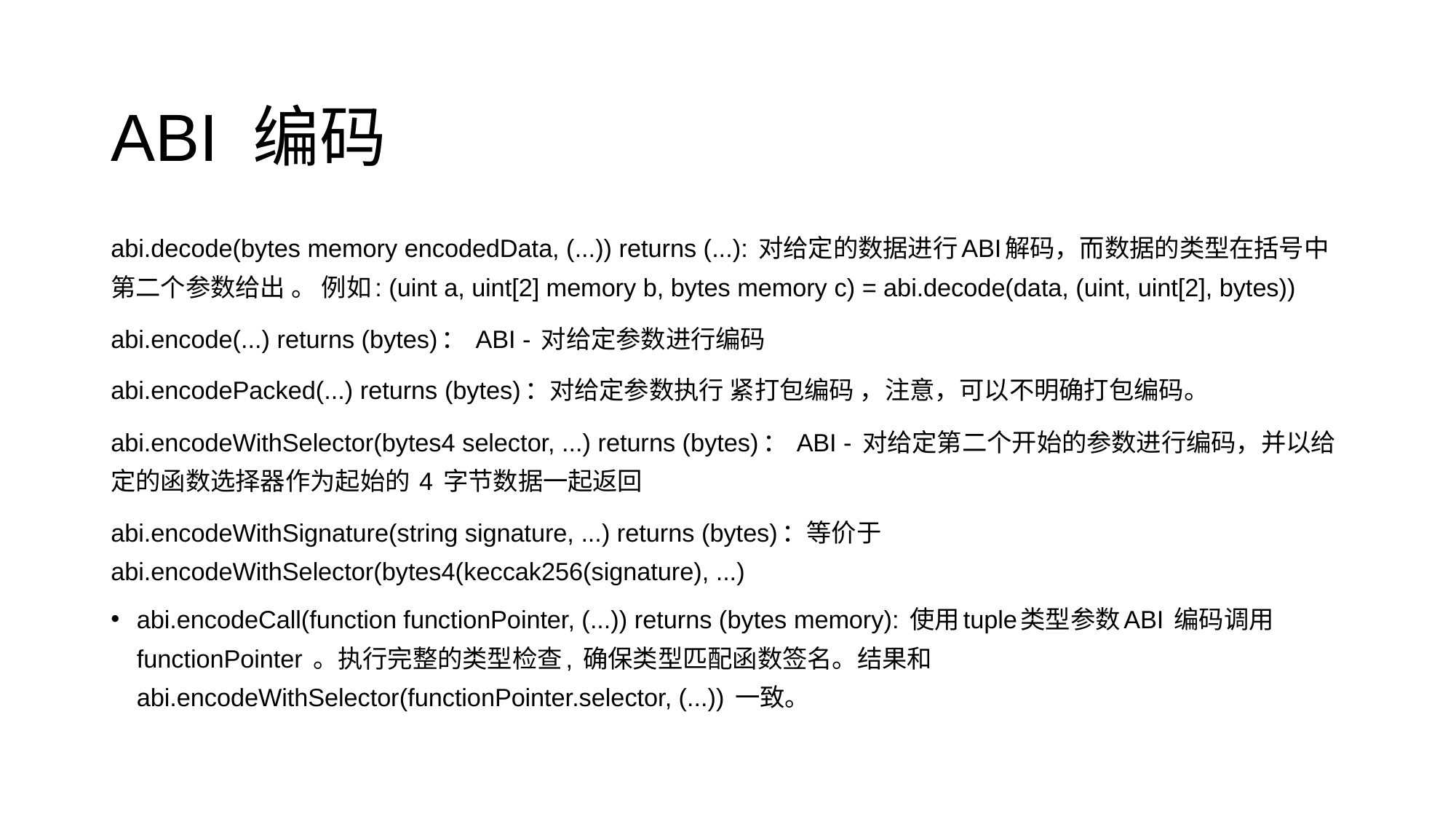

# ABI 编码
abi.decode(bytes memory encodedData, (...)) returns (...): 对给定的数据进行ABI解码，而数据的类型在括号中第二个参数给出 。 例如: (uint a, uint[2] memory b, bytes memory c) = abi.decode(data, (uint, uint[2], bytes))
abi.encode(...) returns (bytes)： ABI - 对给定参数进行编码
abi.encodePacked(...) returns (bytes)：对给定参数执行 紧打包编码 ，注意，可以不明确打包编码。
abi.encodeWithSelector(bytes4 selector, ...) returns (bytes)： ABI - 对给定第二个开始的参数进行编码，并以给定的函数选择器作为起始的 4 字节数据一起返回
abi.encodeWithSignature(string signature, ...) returns (bytes)：等价于 abi.encodeWithSelector(bytes4(keccak256(signature), ...)
abi.encodeCall(function functionPointer, (...)) returns (bytes memory): 使用tuple类型参数ABI 编码调用 functionPointer 。执行完整的类型检查, 确保类型匹配函数签名。结果和 abi.encodeWithSelector(functionPointer.selector, (...)) 一致。